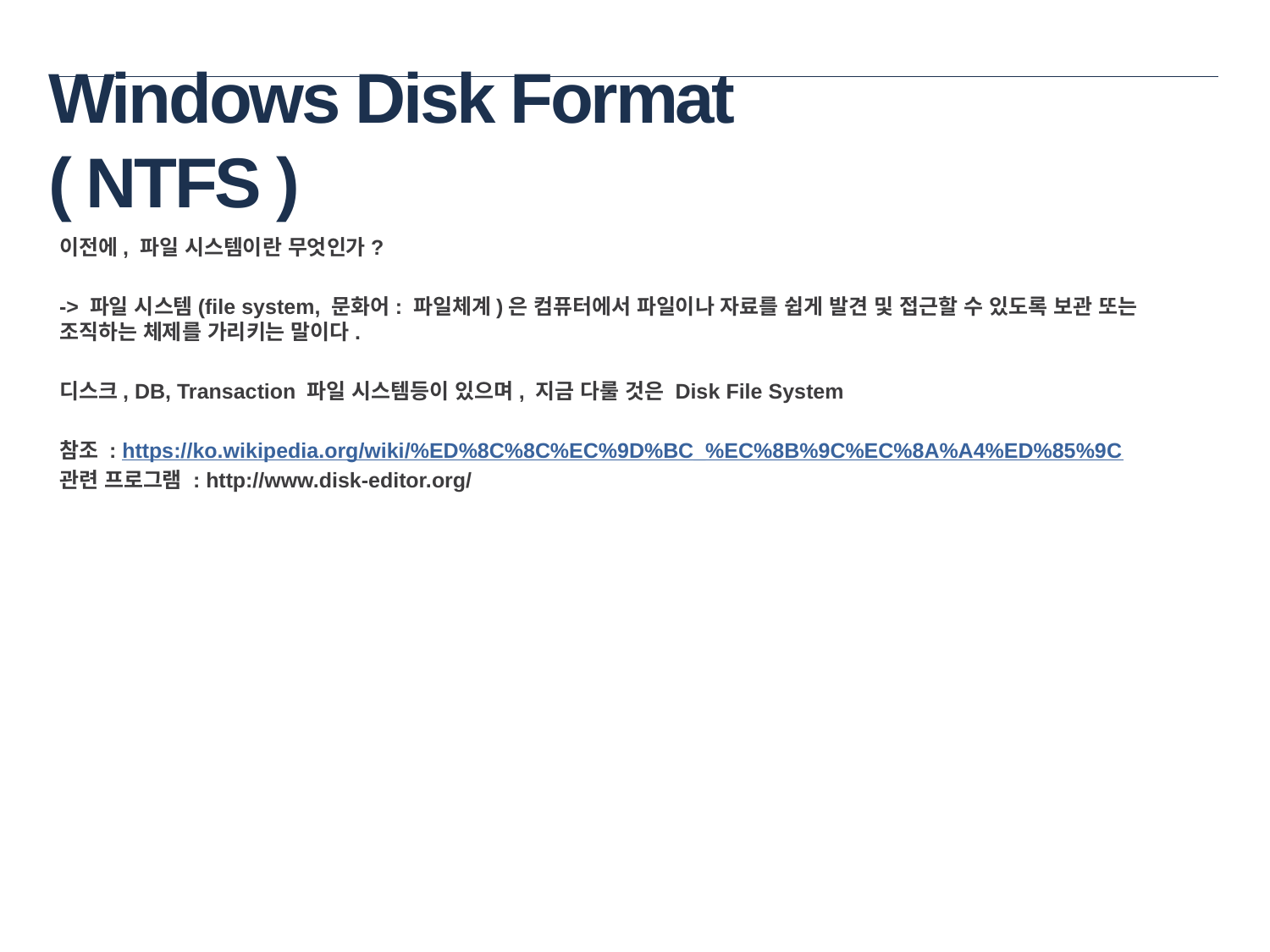

# Windows Disk Format ( NTFS )
이전에, 파일 시스템이란 무엇인가?

-> 파일 시스템(file system, 문화어: 파일체계)은 컴퓨터에서 파일이나 자료를 쉽게 발견 및 접근할 수 있도록 보관 또는 조직하는 체제를 가리키는 말이다.

디스크, DB, Transaction 파일 시스템등이 있으며, 지금 다룰 것은 Disk File System

참조 : https://ko.wikipedia.org/wiki/%ED%8C%8C%EC%9D%BC_%EC%8B%9C%EC%8A%A4%ED%85%9C
관련 프로그램 : http://www.disk-editor.org/